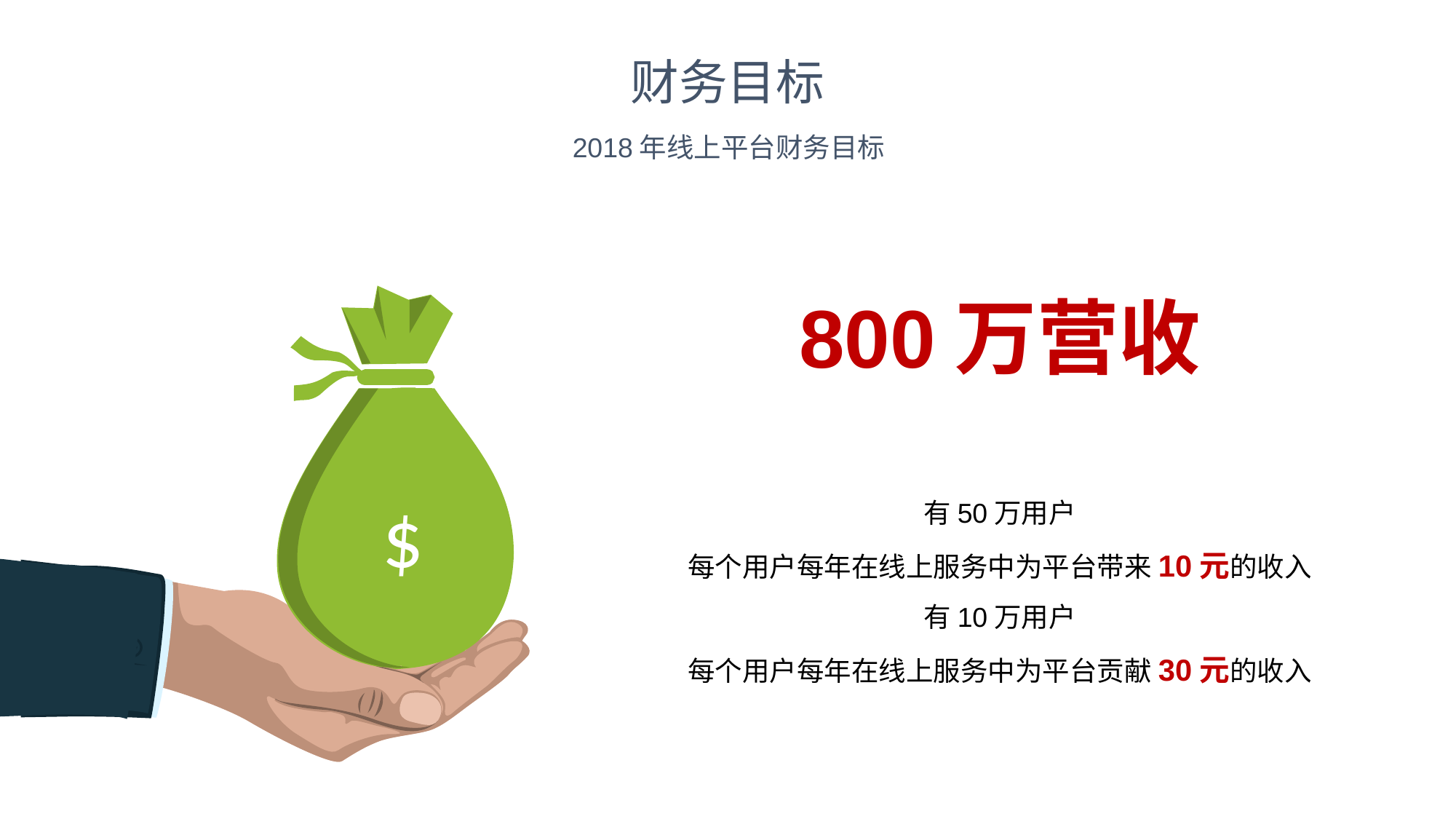

财务目标
2018年线上平台财务目标
800万营收

$

有50万用户
每个用户每年在线上服务中为平台带来10元的收入
有10万用户
每个用户每年在线上服务中为平台贡献30元的收入